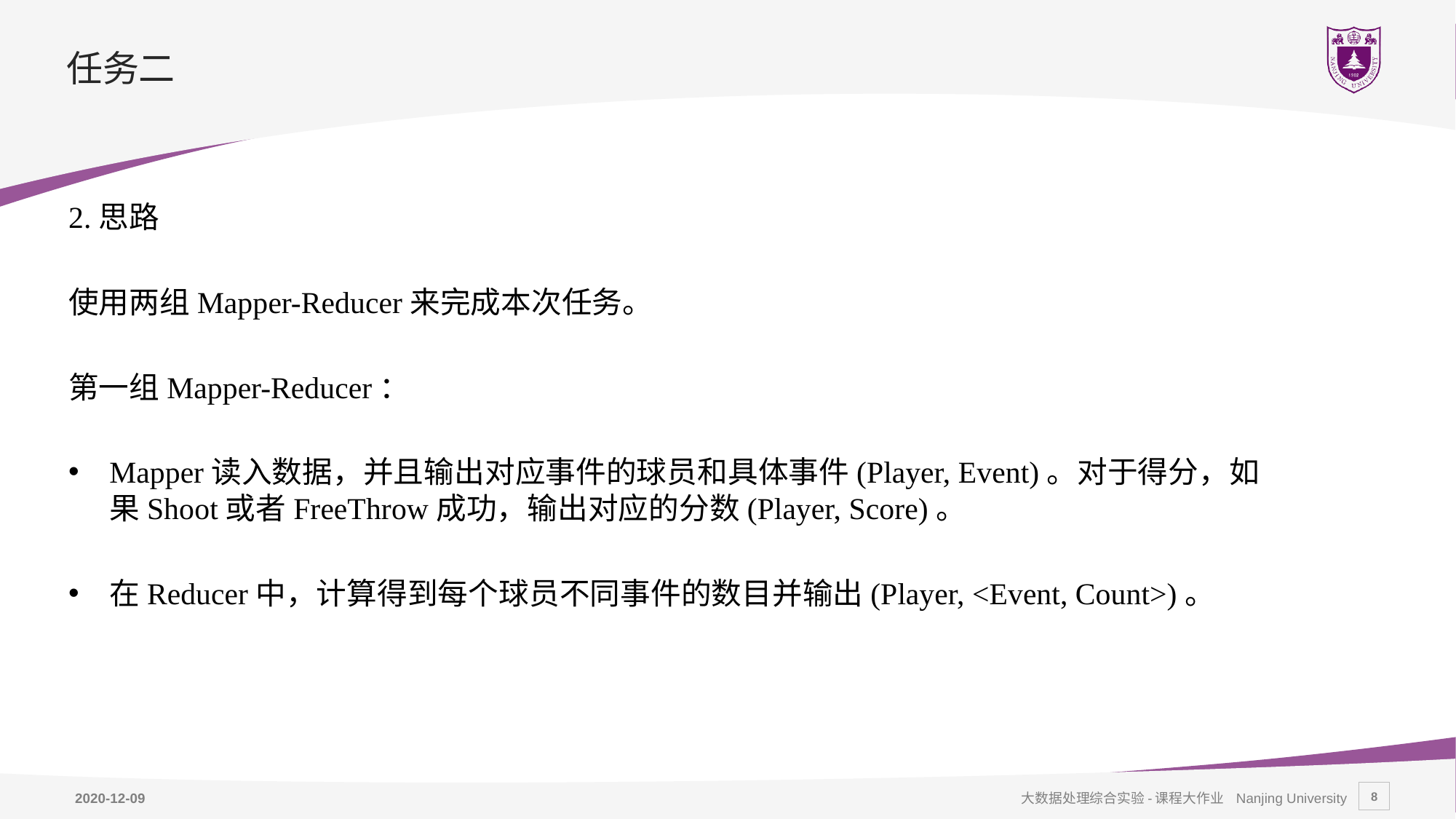

# 任务二
2.思路

使用两组Mapper-Reducer来完成本次任务。

第一组Mapper-Reducer：

Mapper读入数据，并且输出对应事件的球员和具体事件(Player, Event)。对于得分，如果Shoot或者FreeThrow成功，输出对应的分数(Player, Score)。

在Reducer中，计算得到每个球员不同事件的数目并输出(Player, <Event, Count>)。